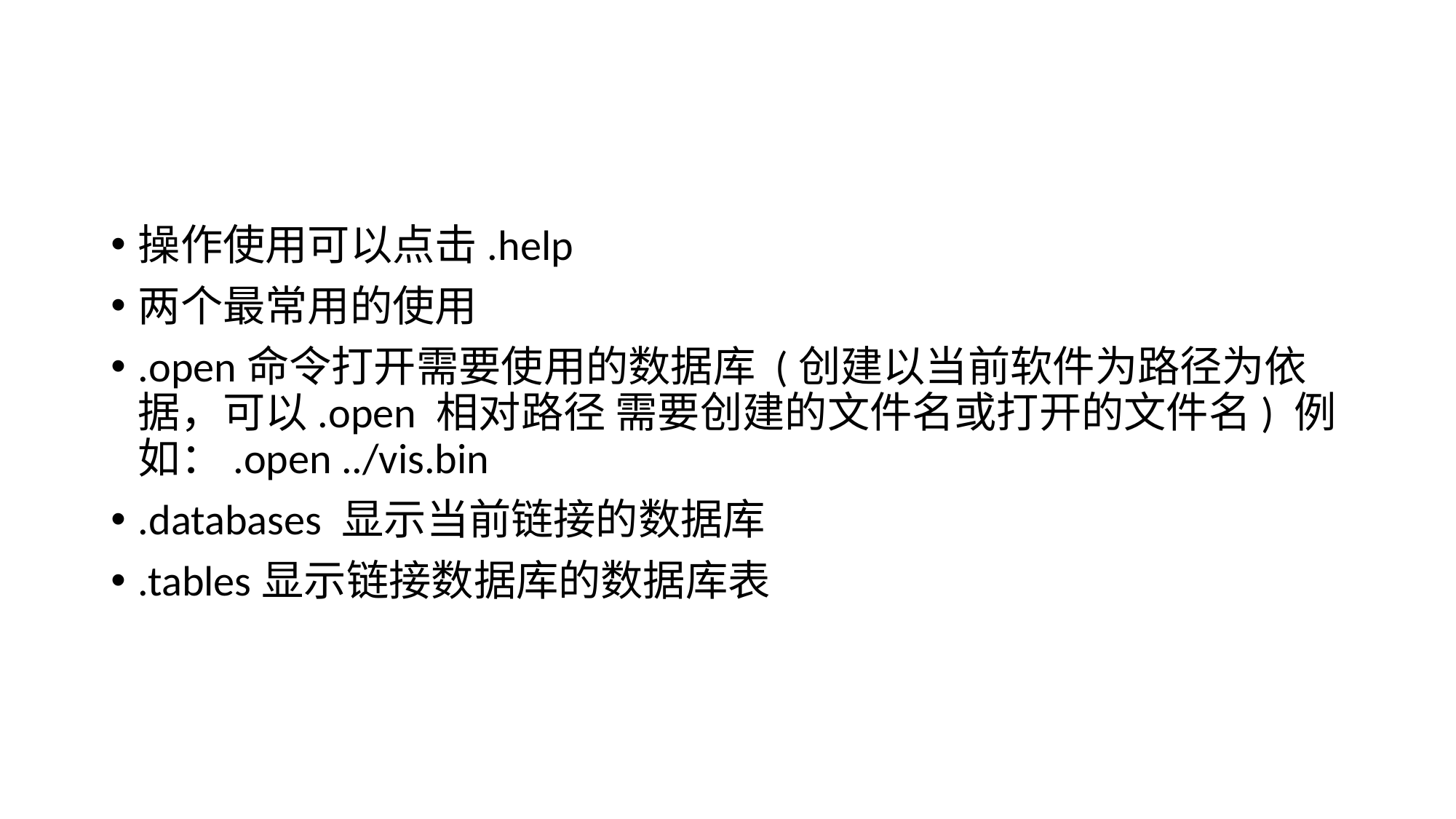

#
操作使用可以点击.help
两个最常用的使用
.open命令打开需要使用的数据库 (创建以当前软件为路径为依据，可以.open 相对路径 需要创建的文件名或打开的文件名) 例如：.open ../vis.bin
.databases 显示当前链接的数据库
.tables显示链接数据库的数据库表